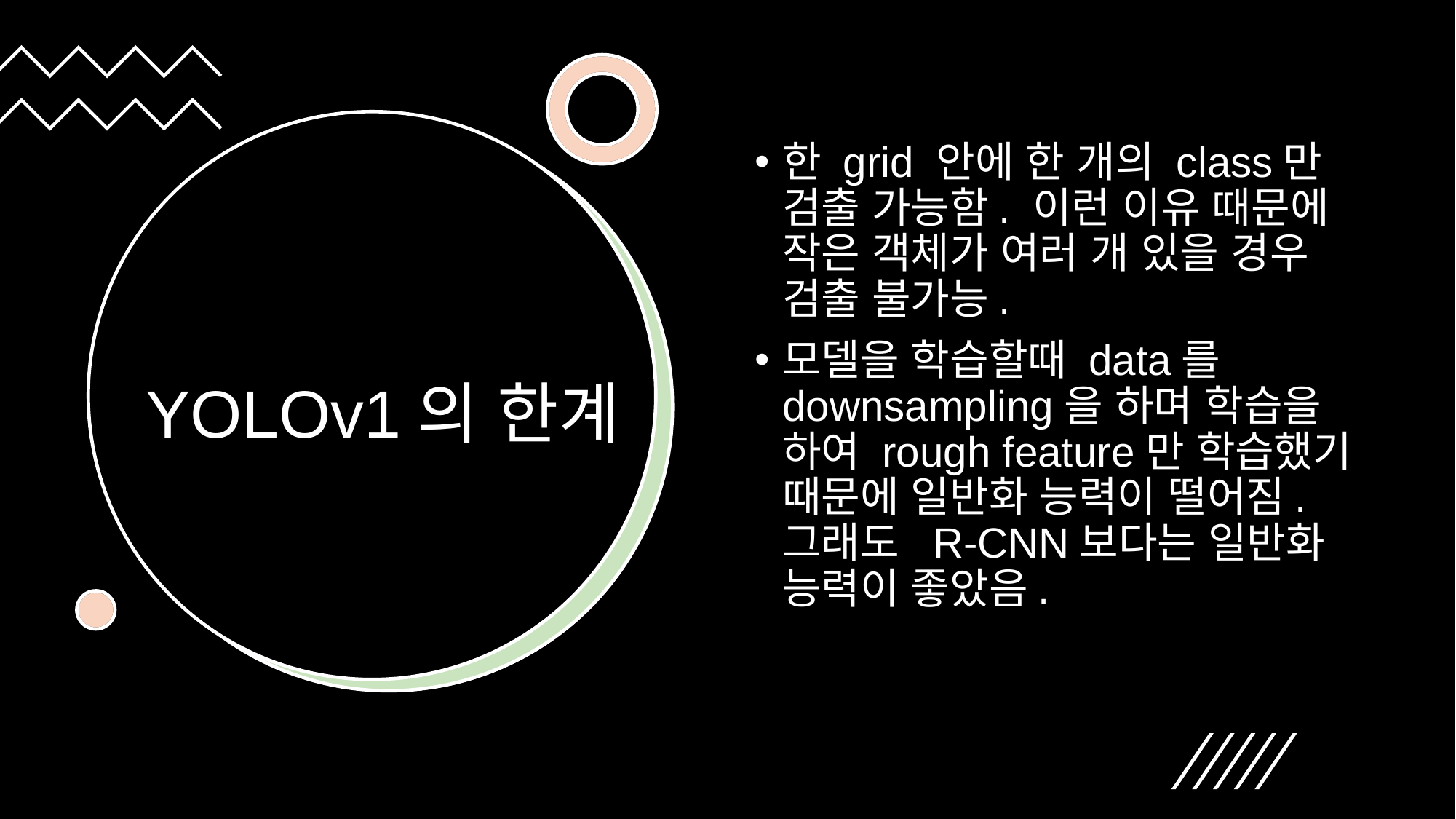

한 grid 안에 한 개의 class만 검출 가능함. 이런 이유 때문에 작은 객체가 여러 개 있을 경우 검출 불가능.
모델을 학습할때 data를 downsampling을 하며 학습을 하여 rough feature만 학습했기 때문에 일반화 능력이 떨어짐. 그래도  R-CNN보다는 일반화 능력이 좋았음.
# YOLOv1의 한계